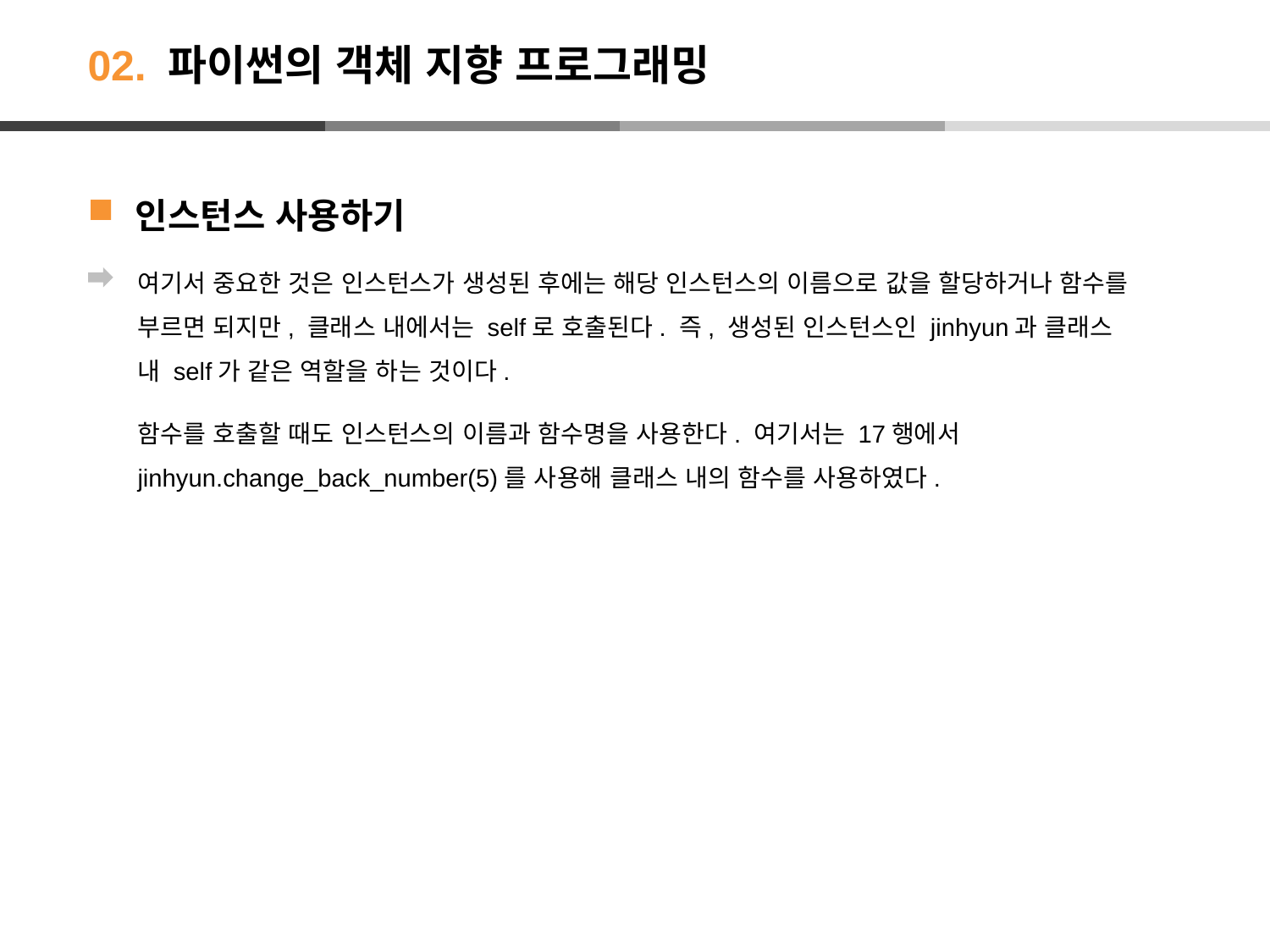

# 02. 파이썬의 객체 지향 프로그래밍
인스턴스 사용하기
여기서 중요한 것은 인스턴스가 생성된 후에는 해당 인스턴스의 이름으로 값을 할당하거나 함수를 부르면 되지만, 클래스 내에서는 self로 호출된다. 즉, 생성된 인스턴스인 jinhyun과 클래스 내 self가 같은 역할을 하는 것이다.
함수를 호출할 때도 인스턴스의 이름과 함수명을 사용한다. 여기서는 17행에서 jinhyun.change_back_number(5)를 사용해 클래스 내의 함수를 사용하였다.